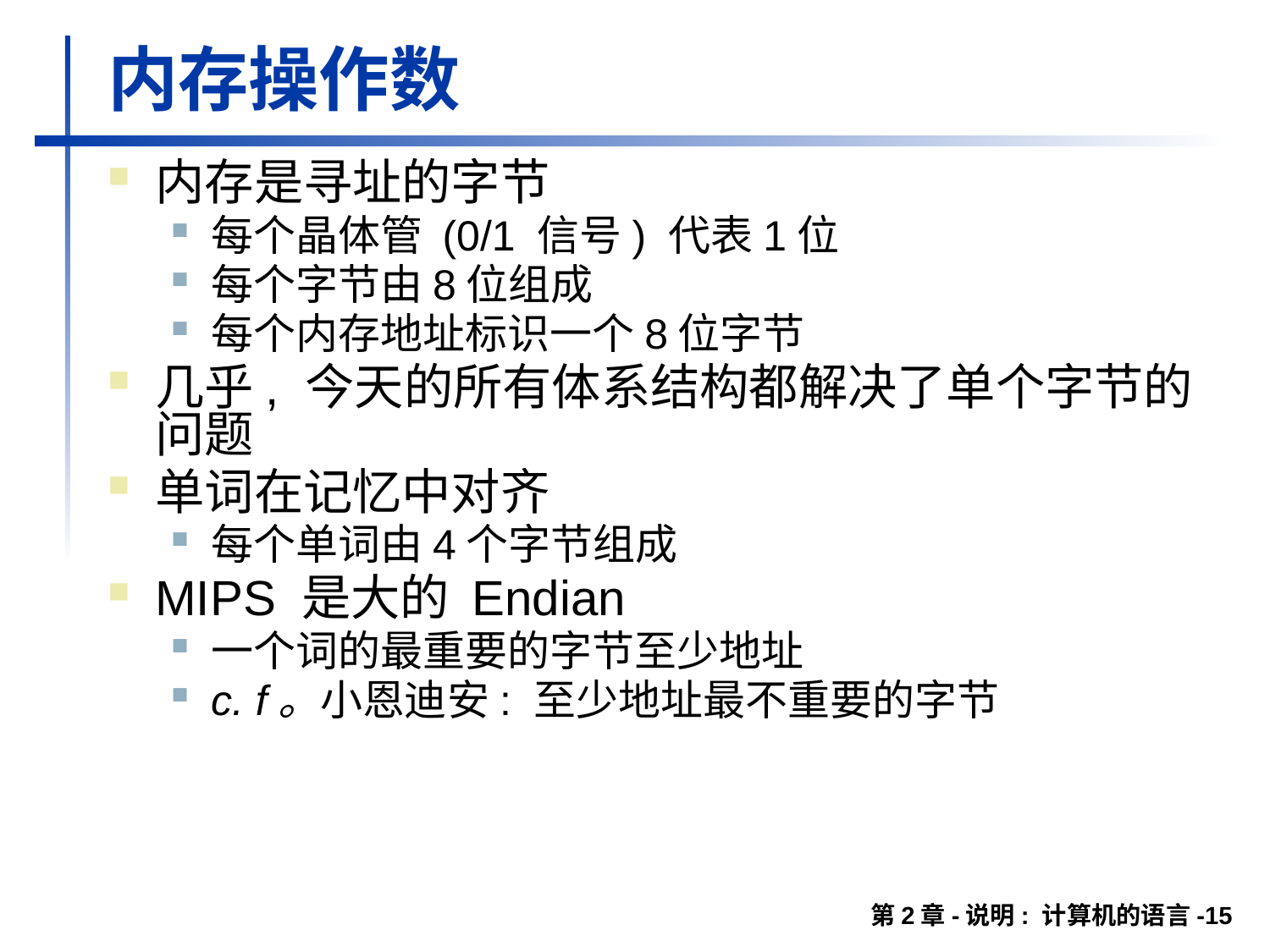

# 内存操作数
内存是寻址的字节
每个晶体管 (0/1 信号) 代表1位
每个字节由8位组成
每个内存地址标识一个8位字节
几乎, 今天的所有体系结构都解决了单个字节的问题
单词在记忆中对齐
每个单词由4个字节组成
MIPS 是大的 Endian
一个词的最重要的字节至少地址
c. f。小恩迪安: 至少地址最不重要的字节
第2章-说明: 计算机的语言-15